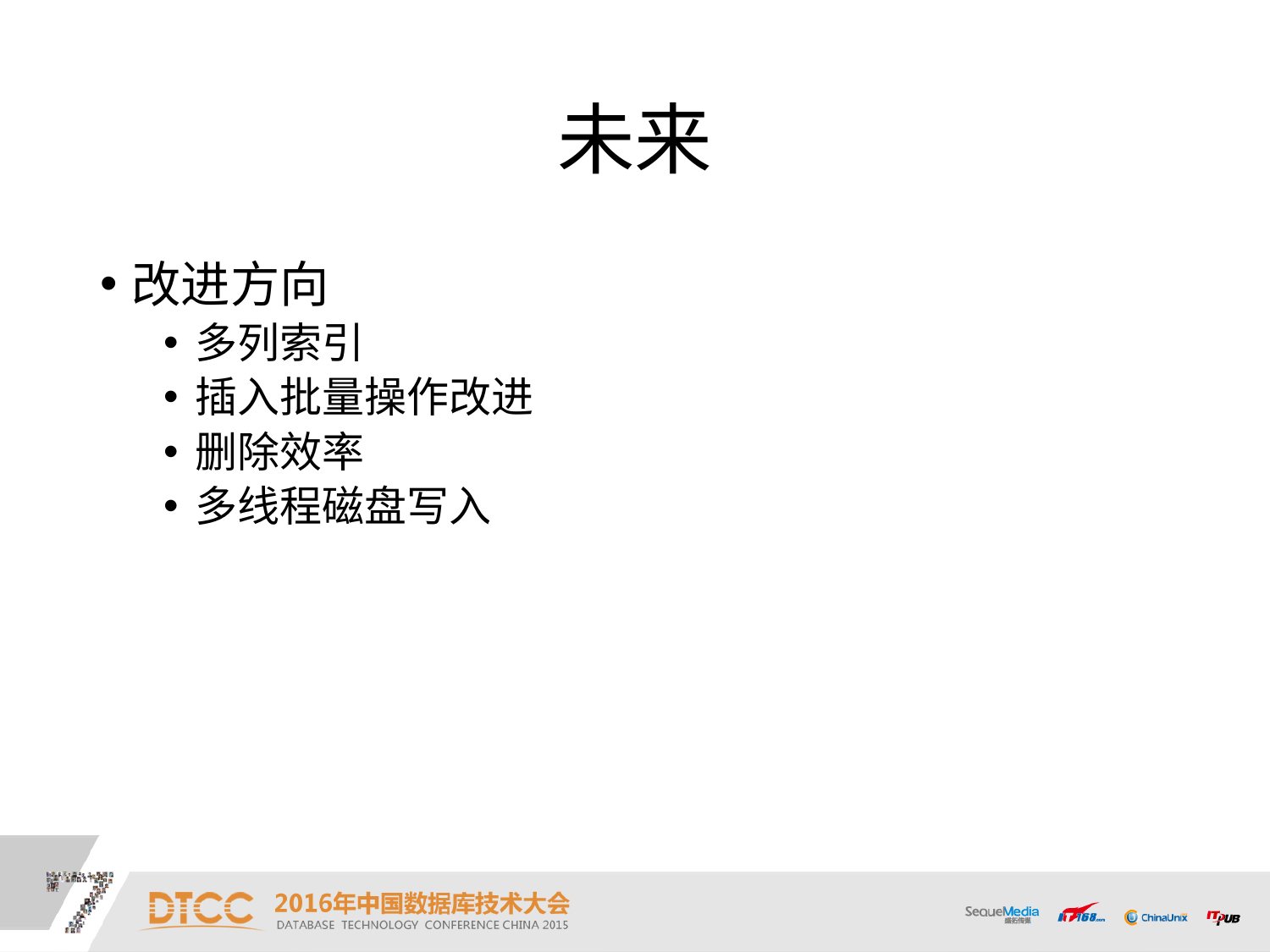

# 未来
改进方向
多列索引
插入批量操作改进
删除效率
多线程磁盘写入